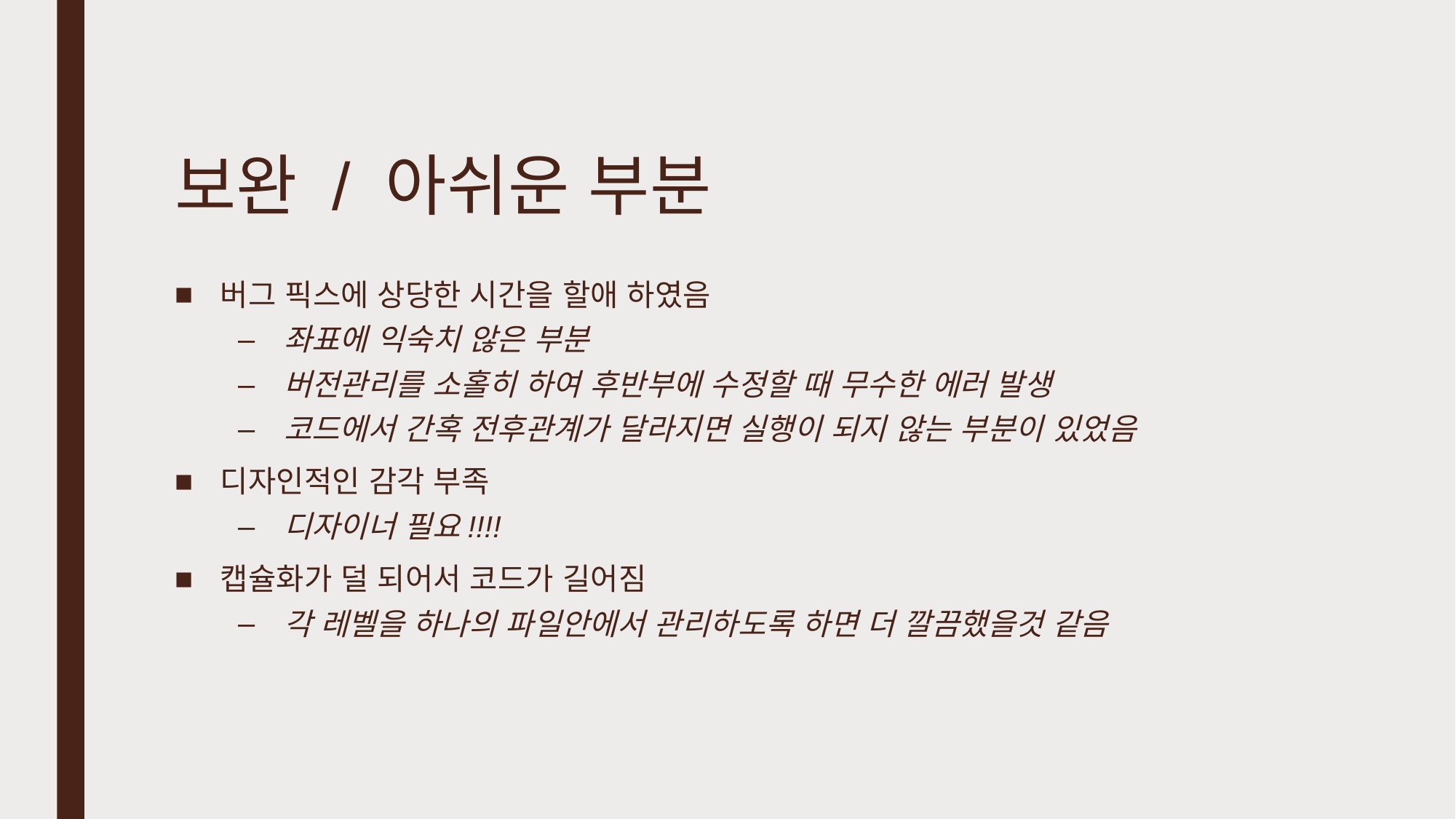

# 보완 / 아쉬운 부분
버그 픽스에 상당한 시간을 할애 하였음
좌표에 익숙치 않은 부분
버전관리를 소홀히 하여 후반부에 수정할 때 무수한 에러 발생
코드에서 간혹 전후관계가 달라지면 실행이 되지 않는 부분이 있었음
디자인적인 감각 부족
디자이너 필요!!!!
캡슐화가 덜 되어서 코드가 길어짐
각 레벨을 하나의 파일안에서 관리하도록 하면 더 깔끔했을것 같음